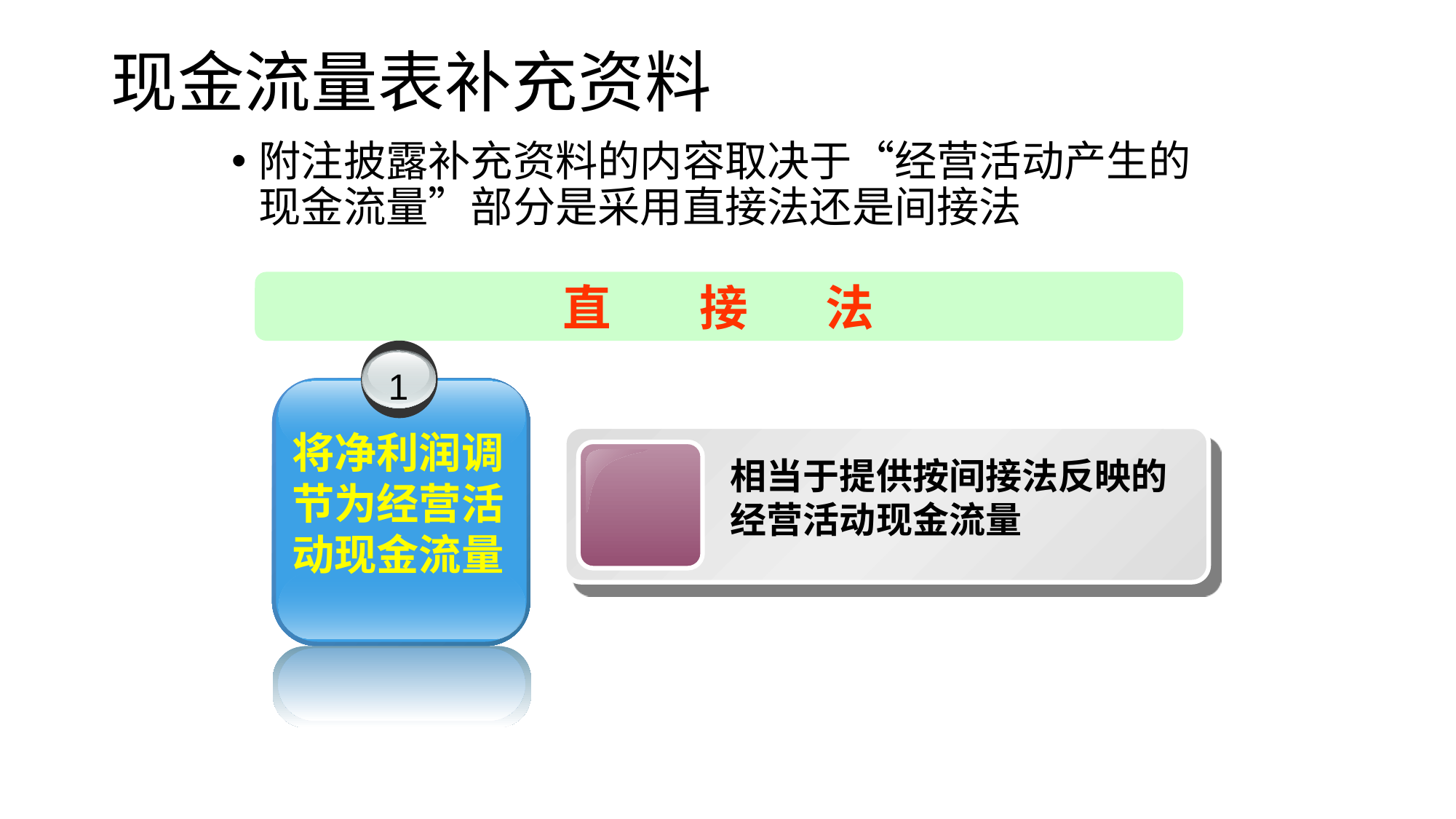

# 现金流量表补充资料
附注披露补充资料的内容取决于“经营活动产生的现金流量”部分是采用直接法还是间接法

直        接       法

1

将净利润调节为经营活动现金流量

相当于提供按间接法反映的经营活动现金流量
2023/3/30
73